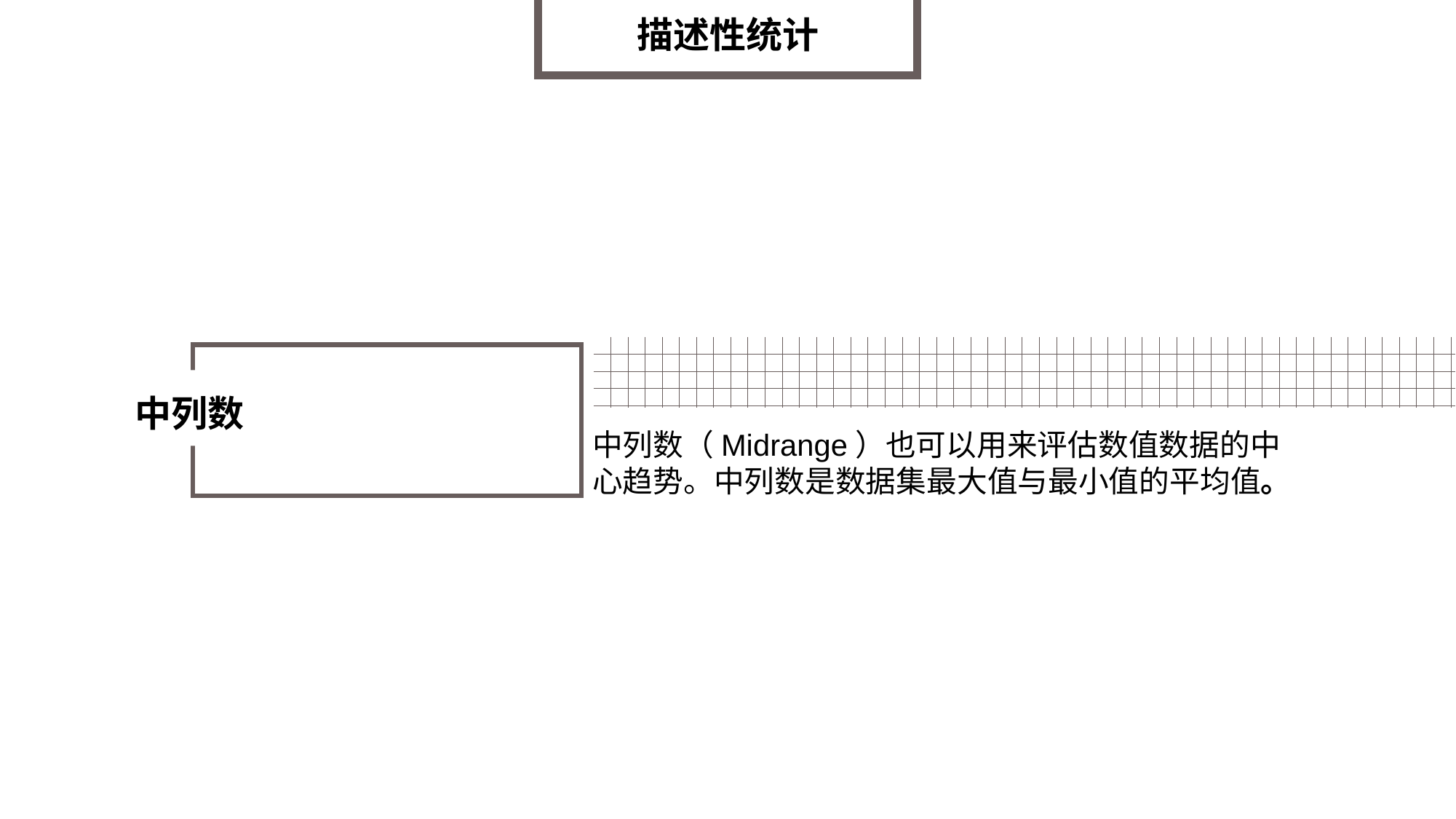

描述性统计

中列数
中列数（Midrange）也可以用来评估数值数据的中心趋势。中列数是数据集最大值与最小值的平均值。